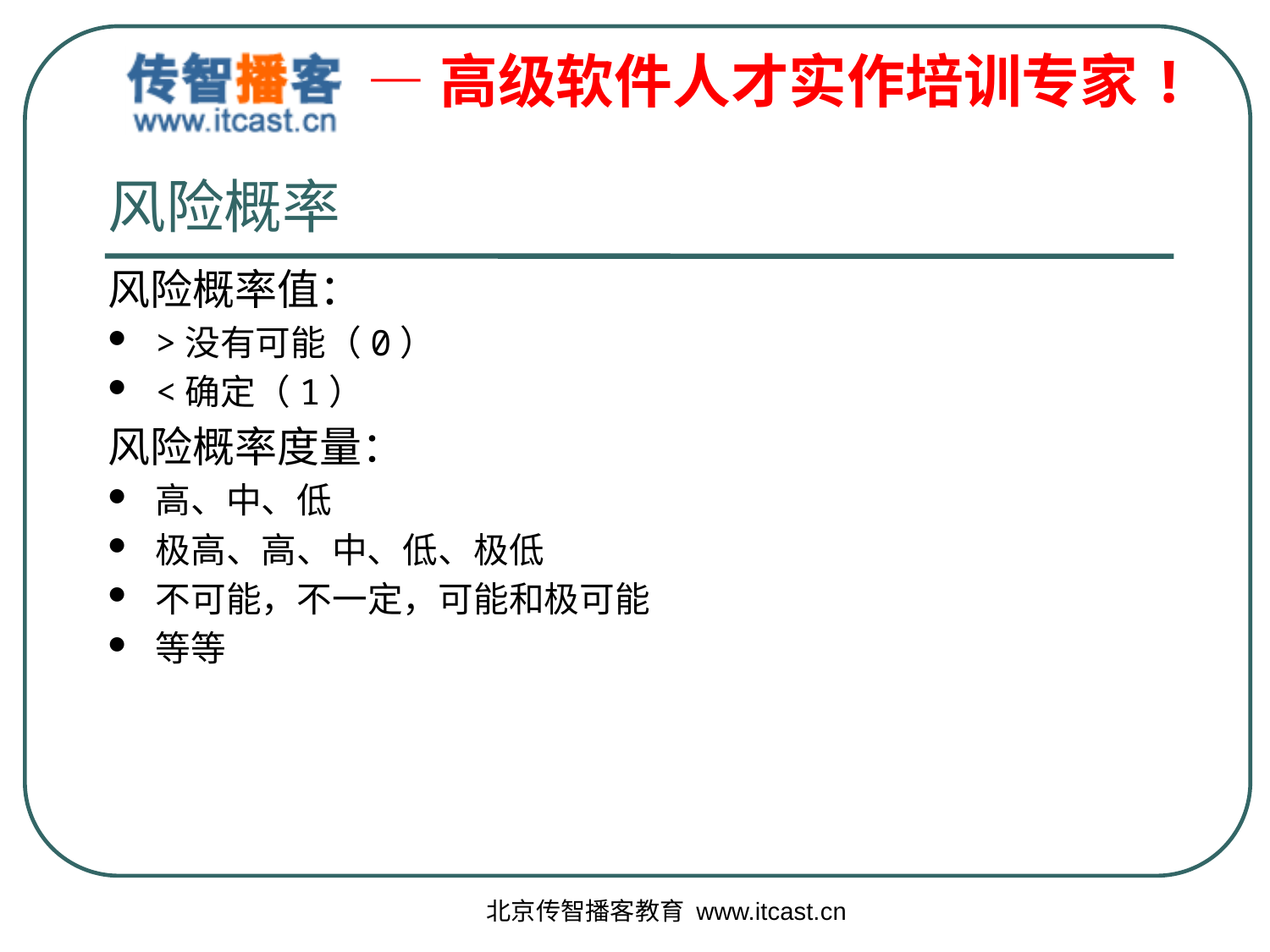

# 风险概率
风险概率值：
>没有可能（0）
<确定（1）
风险概率度量：
高、中、低
极高、高、中、低、极低
不可能，不一定，可能和极可能
等等

北京传智播客教育 www.itcast.cn